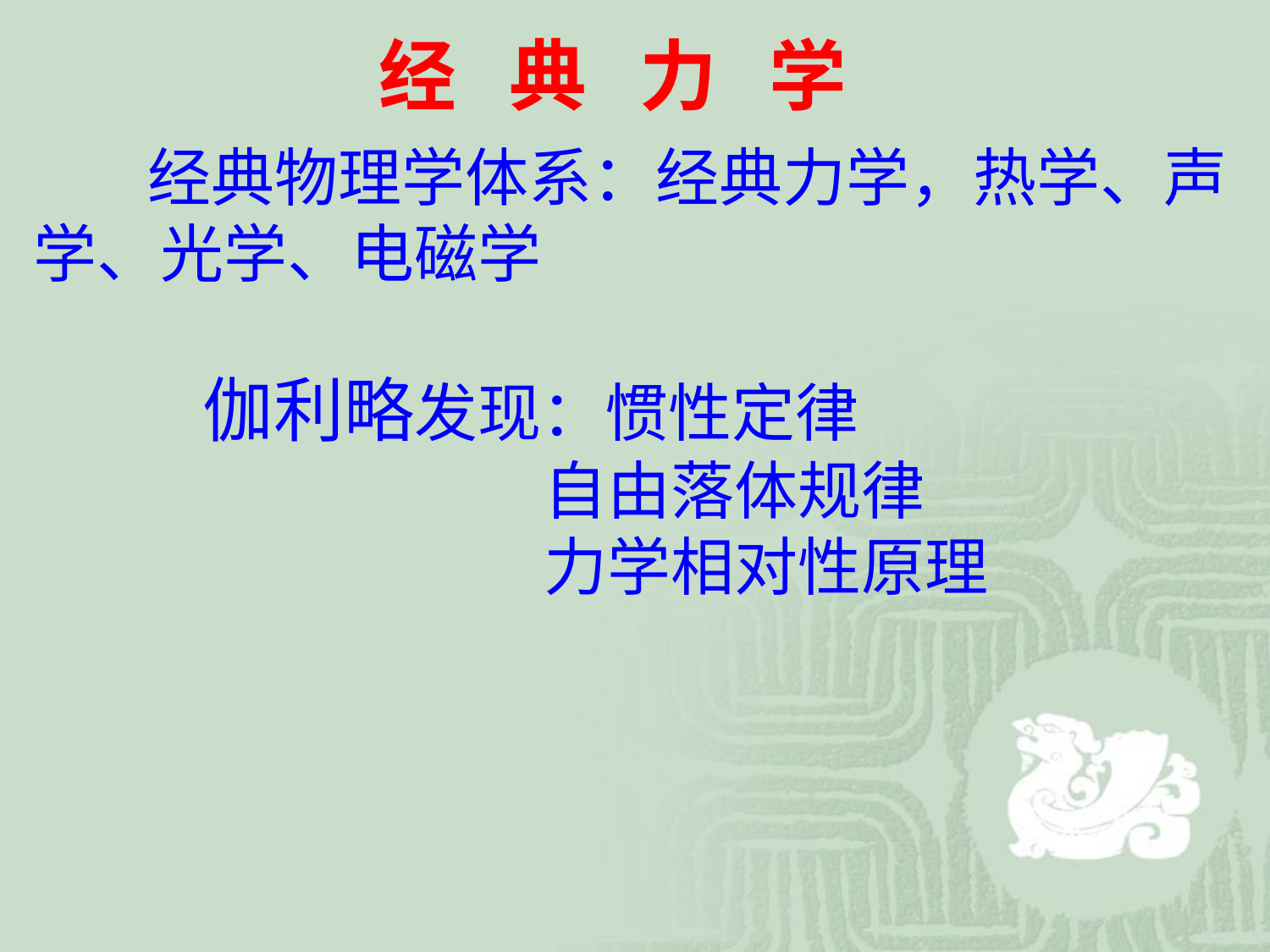

经   典   力   学
       经典物理学体系：经典力学，热学、声学、光学、电磁学
伽利略发现：惯性定律
                       自由落体规律
                       力学相对性原理